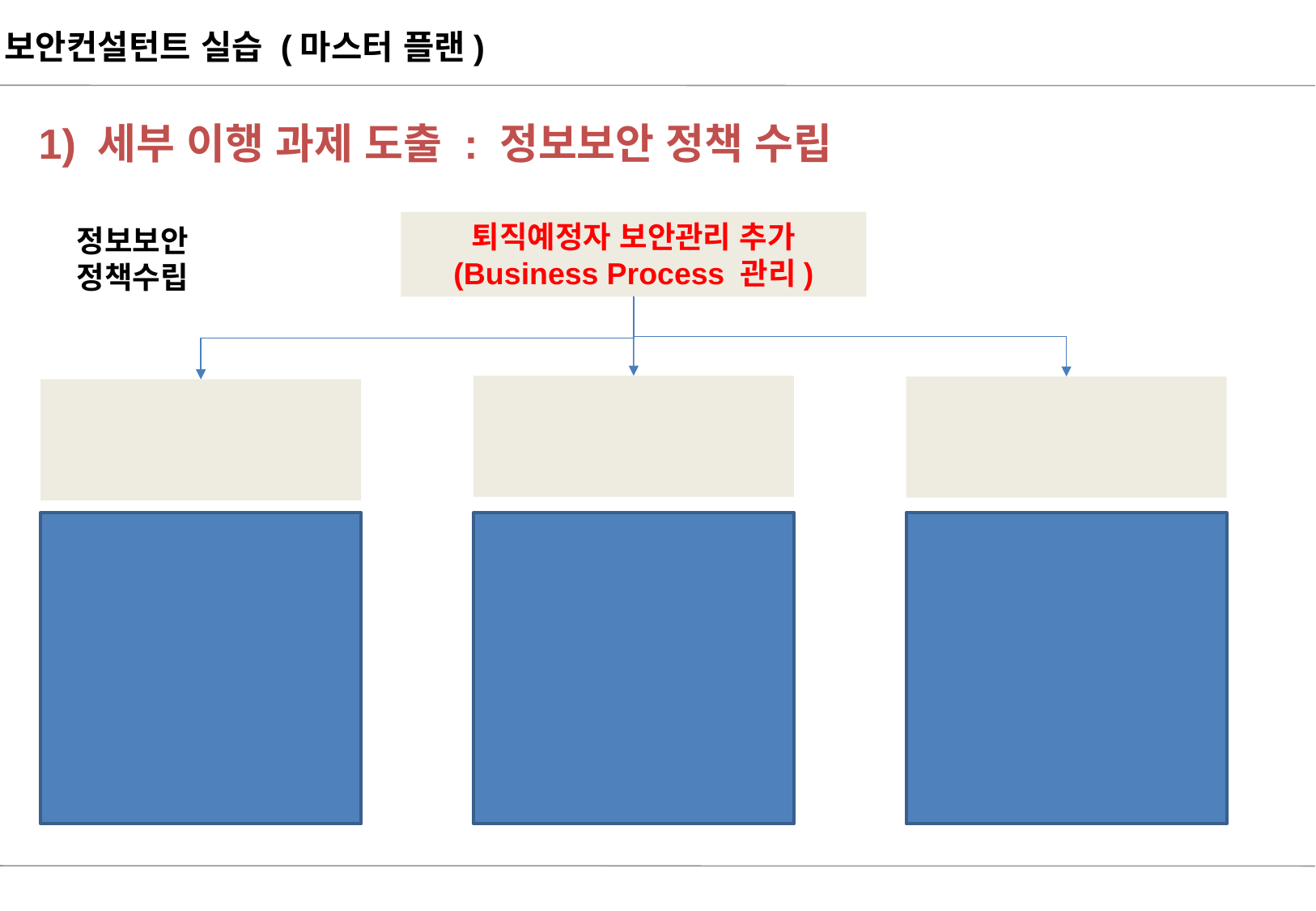

보안컨설턴트 실습 (마스터 플랜)
1) 세부 이행 과제 도출 : 정보보안 정책 수립
퇴직예정자 보안관리 추가
(Business Process 관리)
정보보안
정책수립